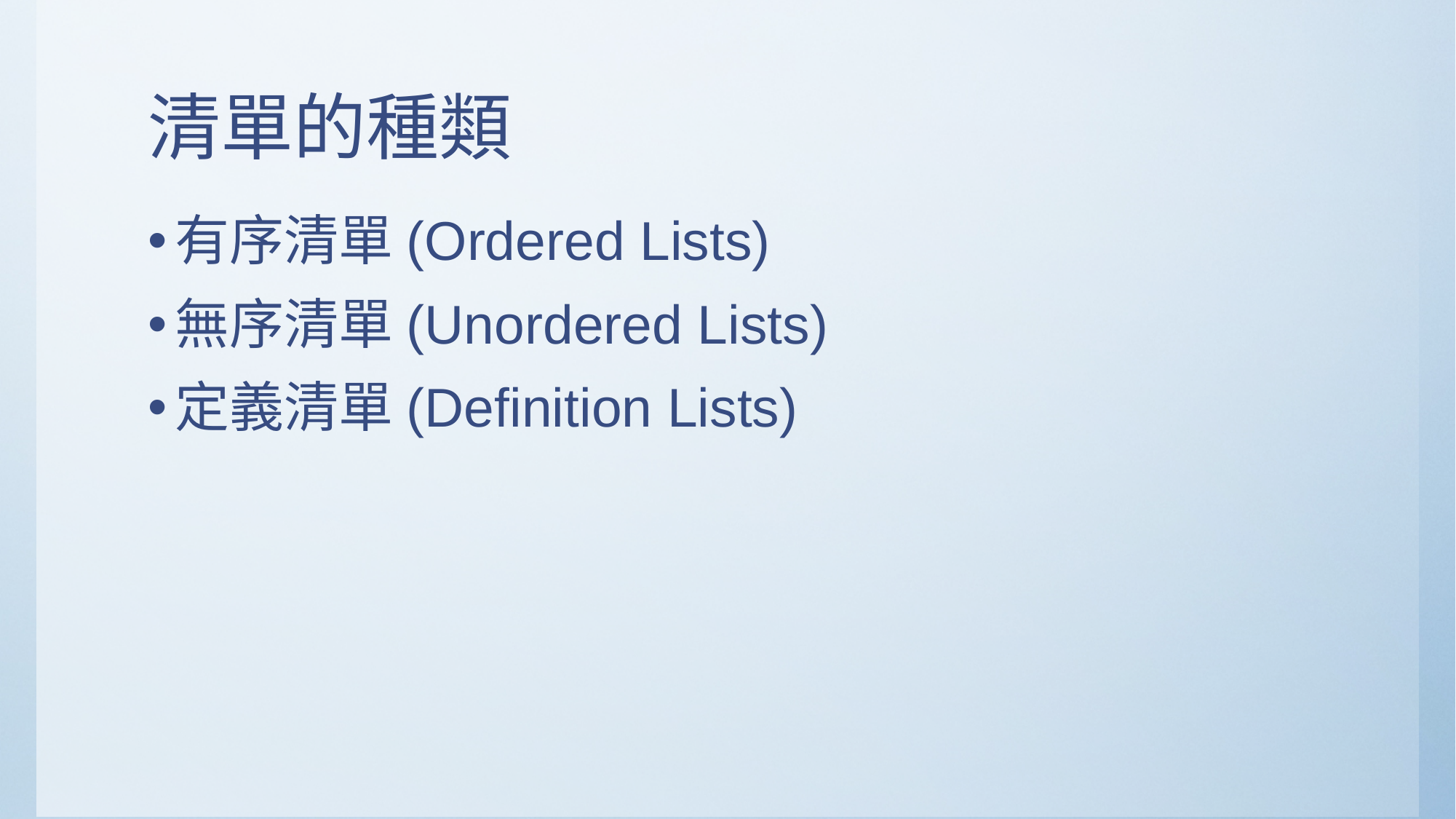

# 清單的種類
有序清單(Ordered Lists)
無序清單(Unordered Lists)
定義清單(Definition Lists)